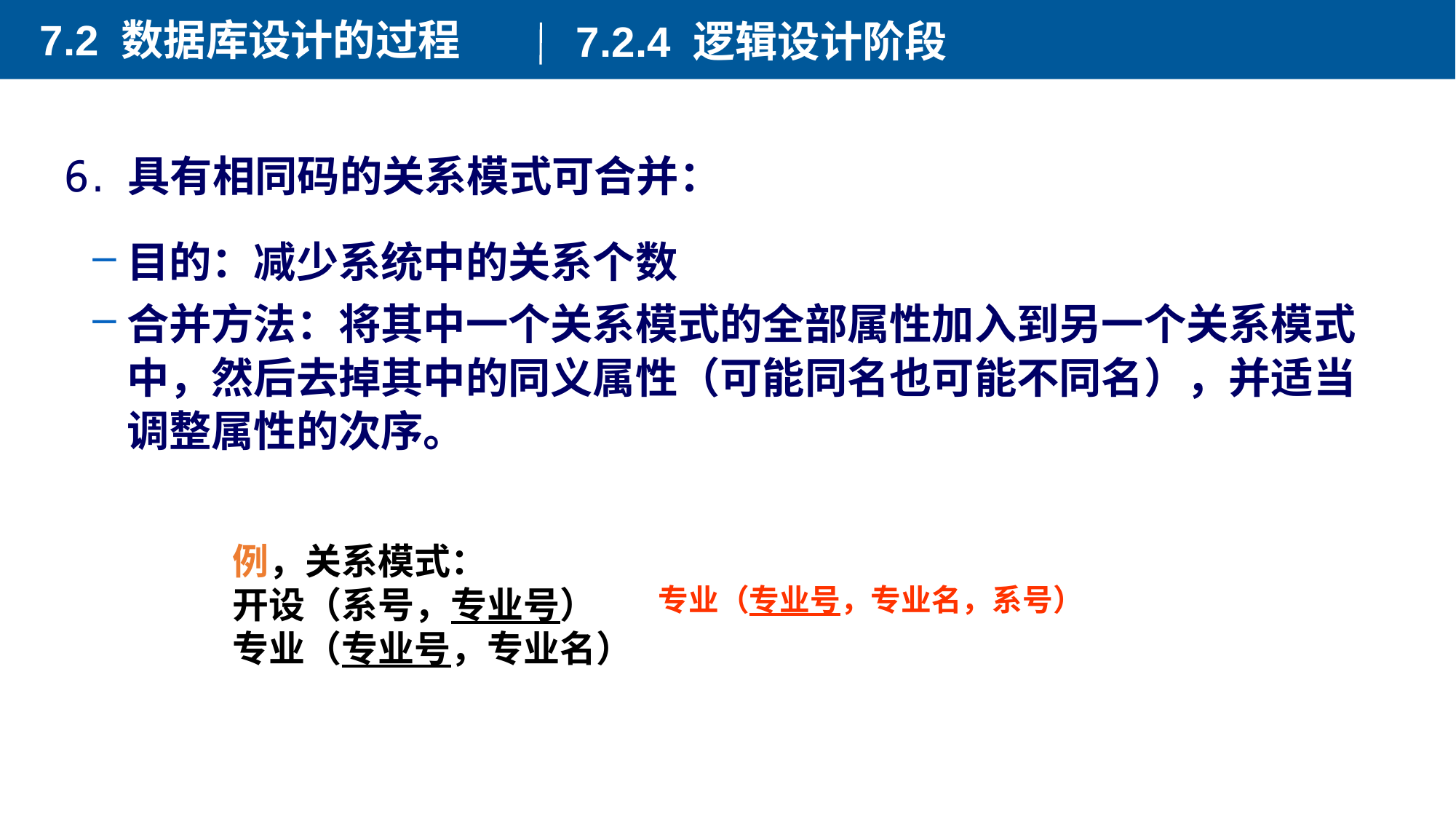

7.2 数据库设计的过程
7.2.4 逻辑设计阶段

6. 具有相同码的关系模式可合并：
目的：减少系统中的关系个数
合并方法：将其中一个关系模式的全部属性加入到另一个关系模式中，然后去掉其中的同义属性（可能同名也可能不同名），并适当调整属性的次序。

例，关系模式：
开设（系号，专业号）
专业（专业号，专业名）
专业（专业号，专业名，系号）